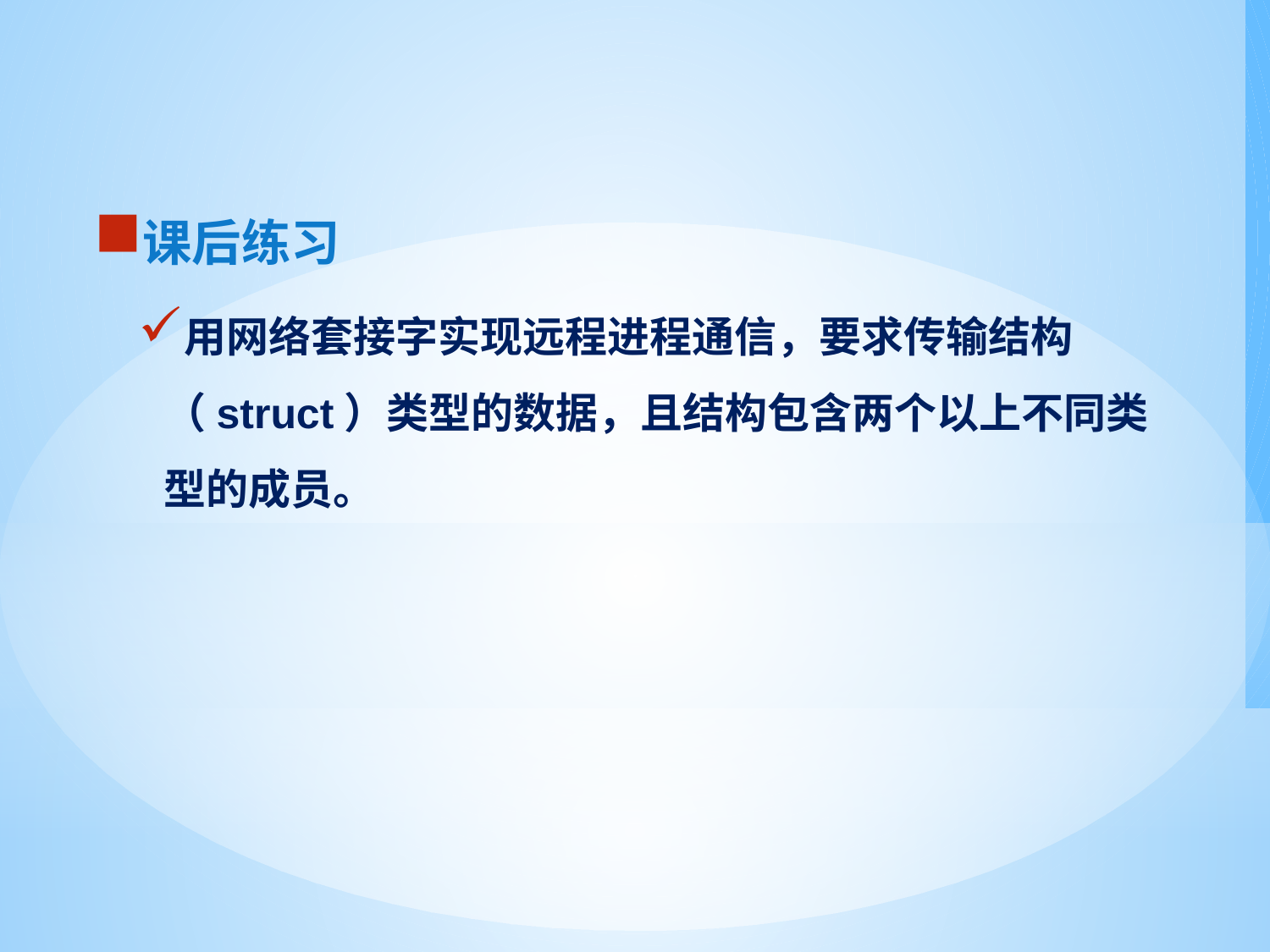

#
课后练习
用网络套接字实现远程进程通信，要求传输结构（struct）类型的数据，且结构包含两个以上不同类型的成员。